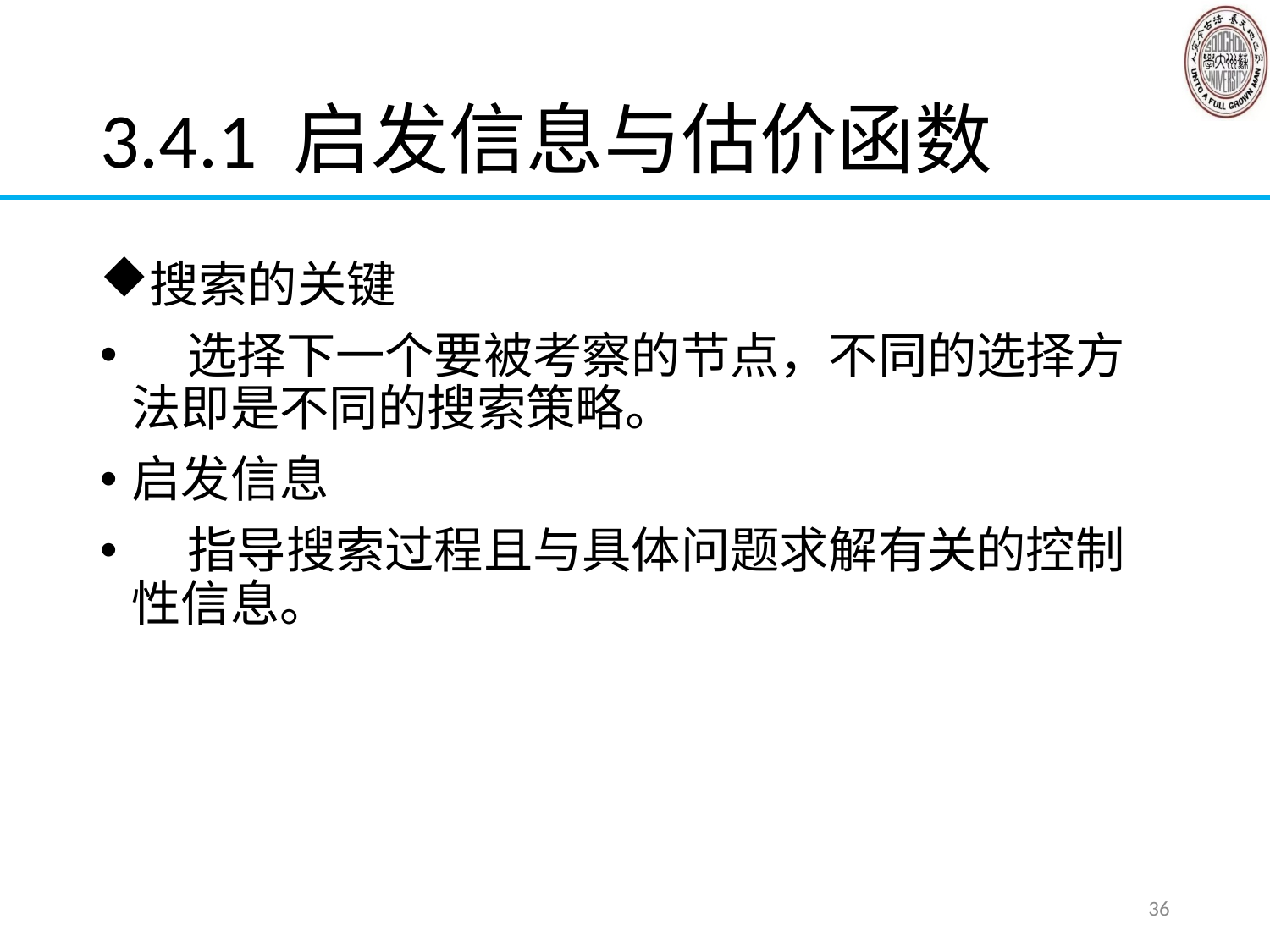

# 3.4.1 启发信息与估价函数
搜索的关键
    选择下一个要被考察的节点，不同的选择方法即是不同的搜索策略。
启发信息
    指导搜索过程且与具体问题求解有关的控制性信息。
36